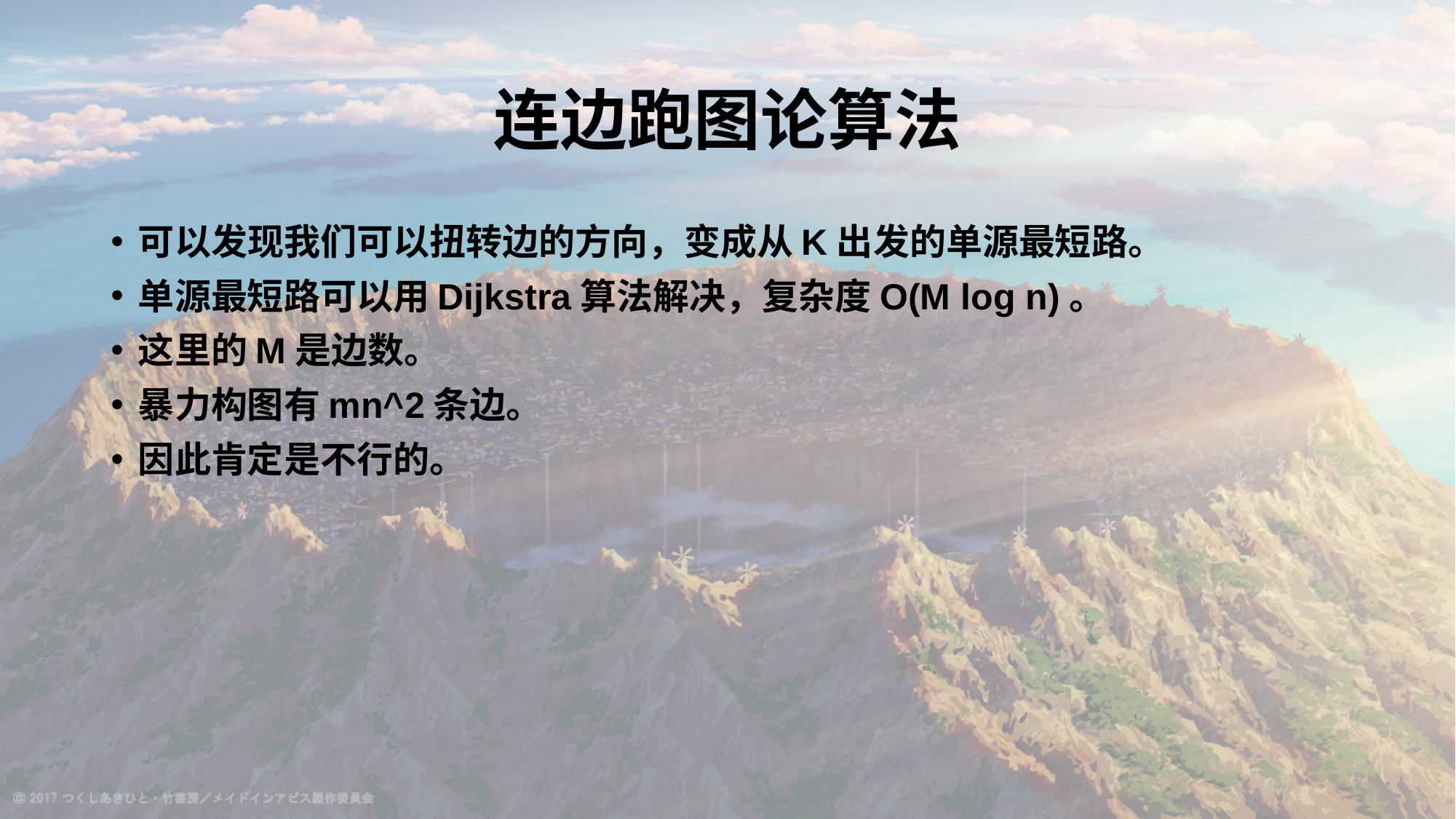

# 连边跑图论算法
可以发现我们可以扭转边的方向，变成从K出发的单源最短路。
单源最短路可以用Dijkstra算法解决，复杂度O(M log n)。
这里的M是边数。
暴力构图有mn^2条边。
因此肯定是不行的。